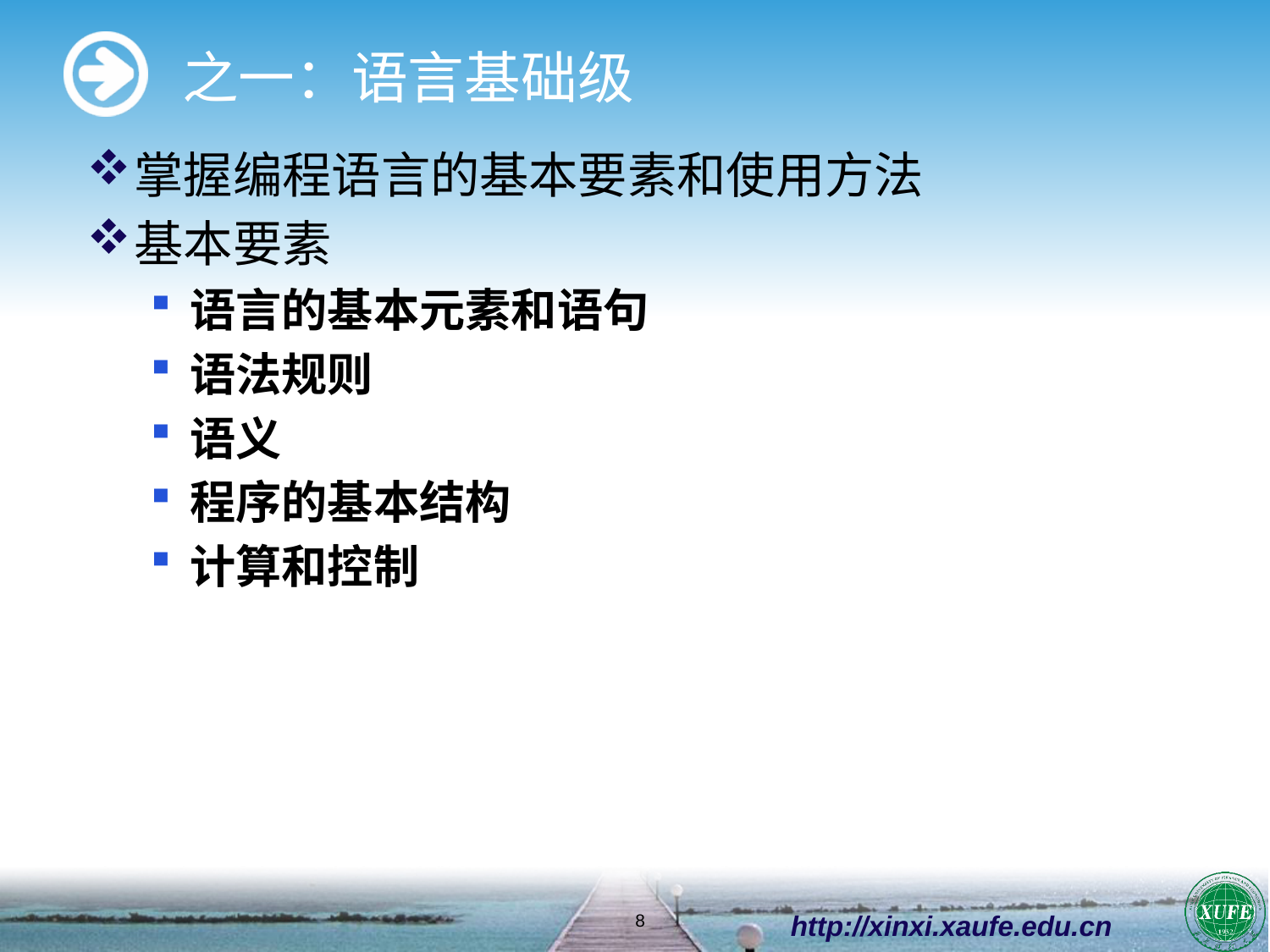

# 之一：语言基础级
掌握编程语言的基本要素和使用方法
基本要素
语言的基本元素和语句
语法规则
语义
程序的基本结构
计算和控制
http://xinxi.xaufe.edu.cn
8